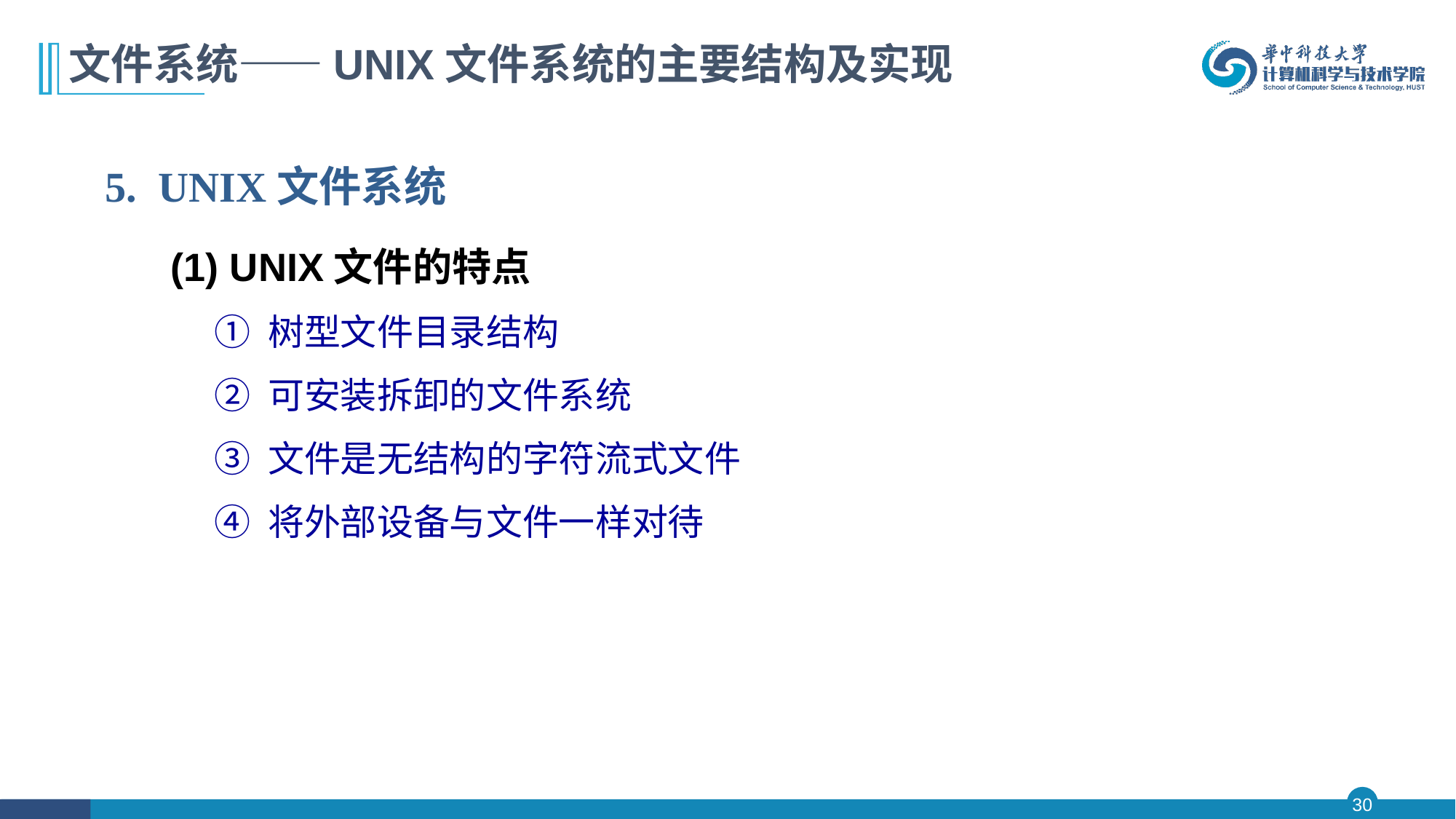

# 文件系统——UNIX文件系统的主要结构及实现
5.  UNIX文件系统
      (1) UNIX文件的特点
	① 树型文件目录结构
	② 可安装拆卸的文件系统
	③ 文件是无结构的字符流式文件
	④ 将外部设备与文件一样对待